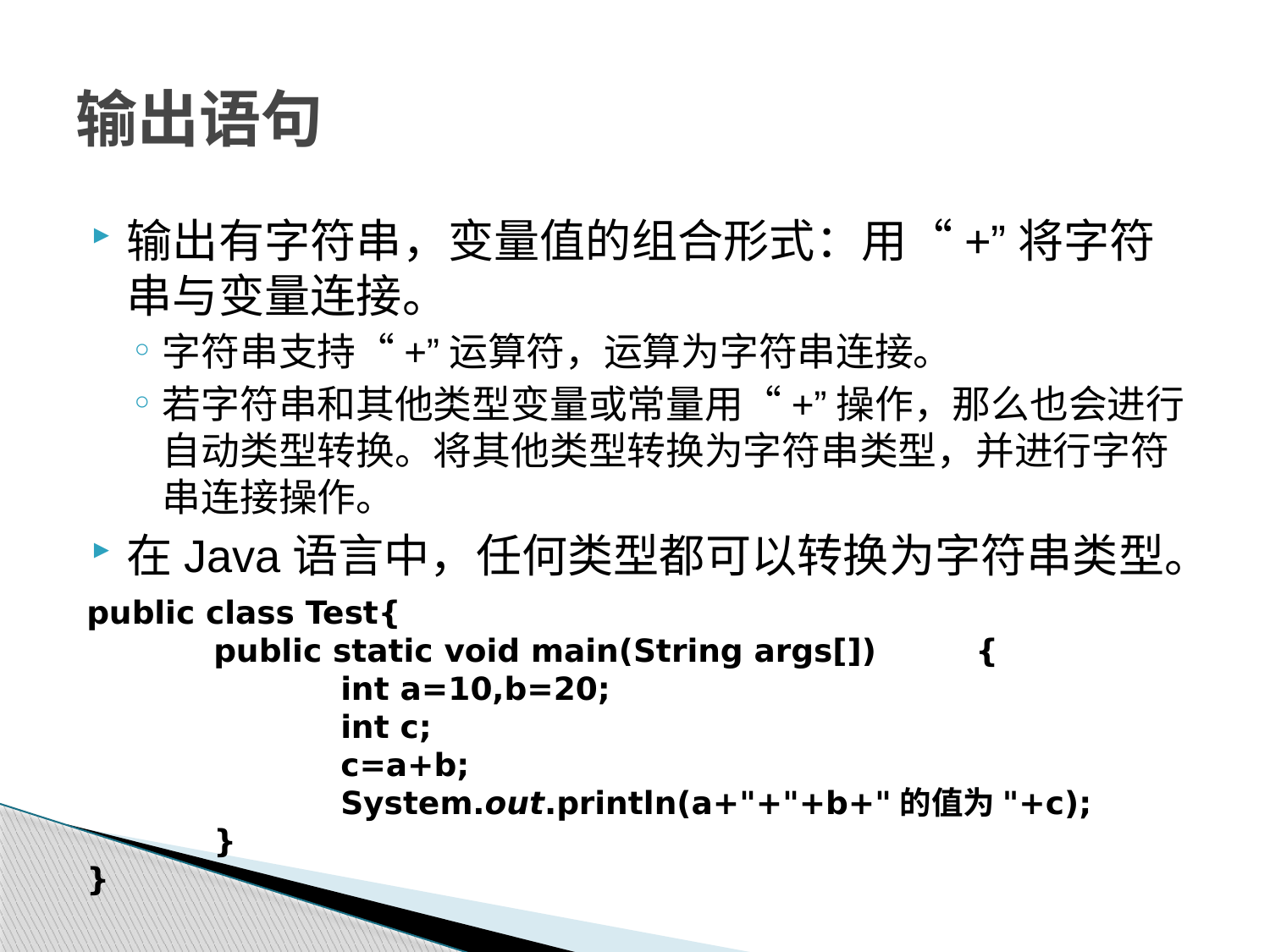

# 输出语句
输出有字符串，变量值的组合形式：用“+”将字符串与变量连接。
字符串支持“+”运算符，运算为字符串连接。
若字符串和其他类型变量或常量用“+”操作，那么也会进行自动类型转换。将其他类型转换为字符串类型，并进行字符串连接操作。
在Java语言中，任何类型都可以转换为字符串类型。
public class Test{
	public static void main(String args[])	{
		int a=10,b=20;
		int c;
		c=a+b;
		System.out.println(a+"+"+b+"的值为"+c);
	}
}